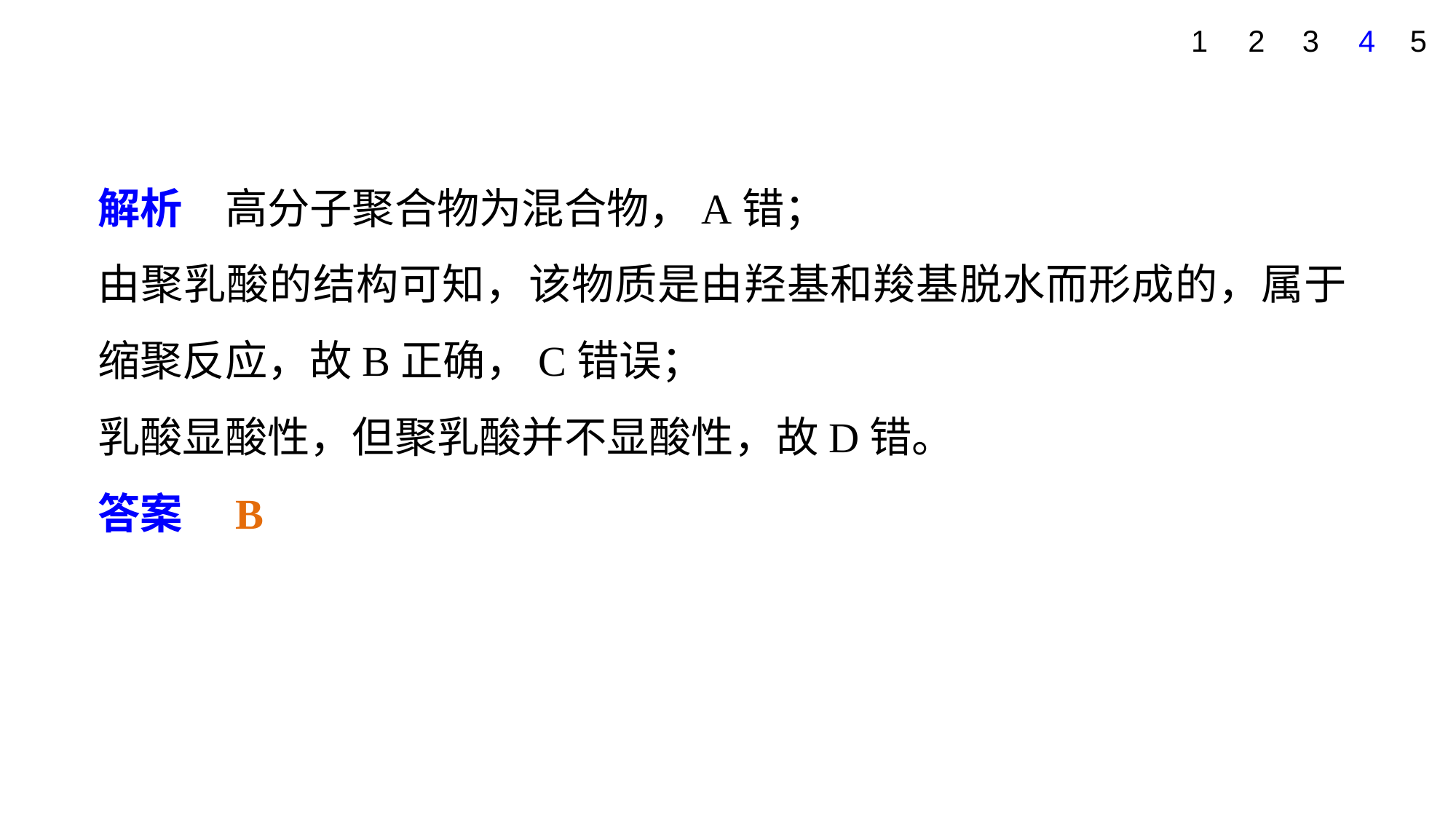

1
2
3
4
5
解析　高分子聚合物为混合物，A错；
由聚乳酸的结构可知，该物质是由羟基和羧基脱水而形成的，属于缩聚反应，故B正确，C错误；
乳酸显酸性，但聚乳酸并不显酸性，故D错。
答案　B